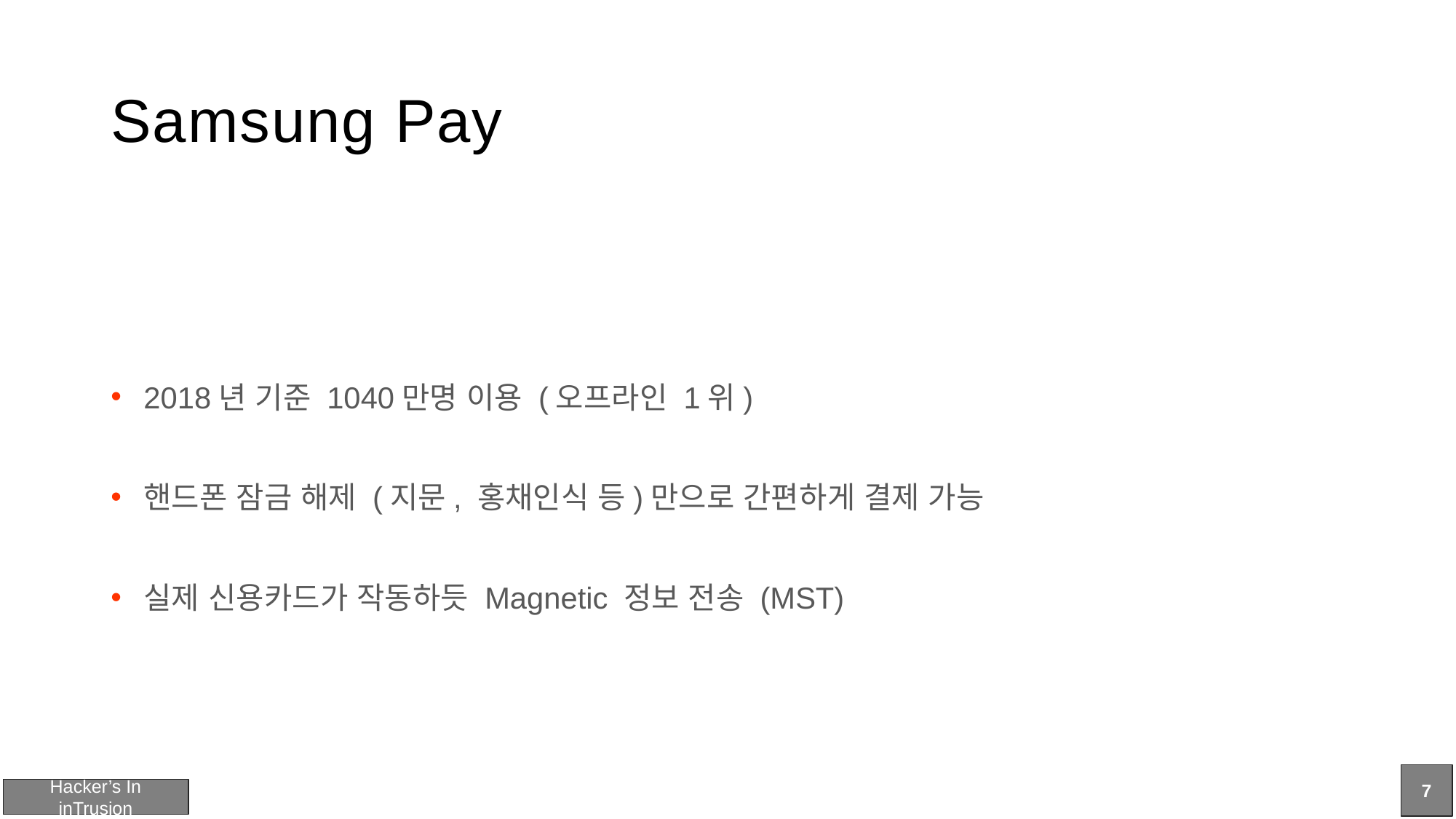

# Samsung Pay
2018년 기준 1040만명 이용 (오프라인 1위)

핸드폰 잠금 해제 (지문, 홍채인식 등)만으로 간편하게 결제 가능

실제 신용카드가 작동하듯 Magnetic 정보 전송 (MST)
7
Hacker’s In inTrusion